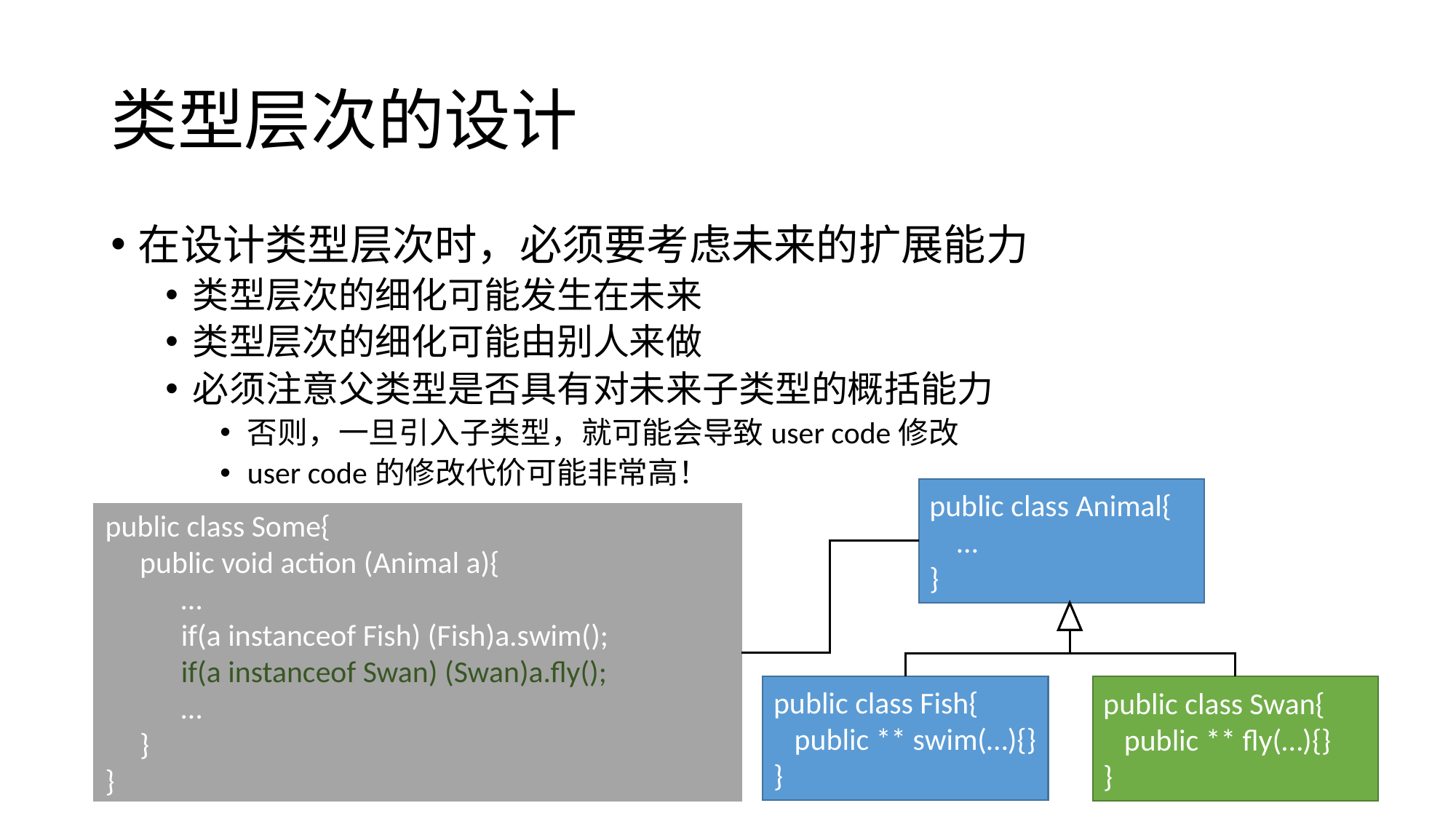

# 类型层次的设计
在设计类型层次时，必须要考虑未来的扩展能力
类型层次的细化可能发生在未来
类型层次的细化可能由别人来做
必须注意父类型是否具有对未来子类型的概括能力
否则，一旦引入子类型，就可能会导致user code修改
user code的修改代价可能非常高！
public class Animal{
    …
}
public class Some{
     public void action (Animal a){
           …
           if(a instanceof Fish) (Fish)a.swim();
           if(a instanceof Swan) (Swan)a.fly();
           …
     }
}

public class Fish{
   public ** swim(…){}
}
public class Swan{
   public ** fly(…){}
}
建立动物的层次抽象，要求针对动物的具体能力提供相应的行为操作，使得用户可以调用相应的操作以模拟动物的能力。
17